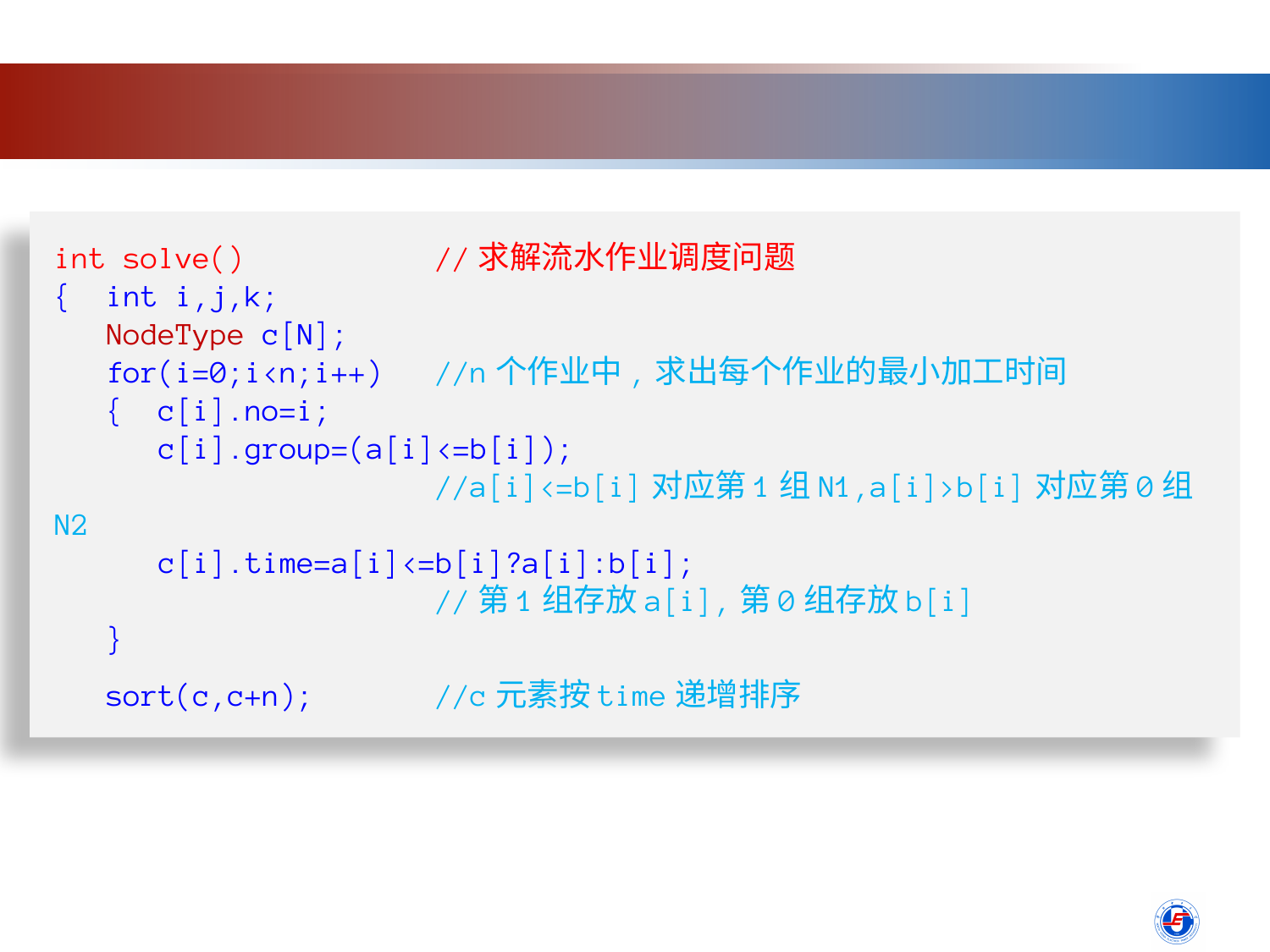

int solve()		//求解流水作业调度问题
{  int i,j,k;
   NodeType c[N];
   for(i=0;i<n;i++)	//n个作业中,求出每个作业的最小加工时间
   {  c[i].no=i;
      c[i].group=(a[i]<=b[i]);
			//a[i]<=b[i]对应第1组N1,a[i]>b[i]对应第0组N2
      c[i].time=a[i]<=b[i]?a[i]:b[i];
			//第1组存放a[i],第0组存放b[i]
   }
   sort(c,c+n);	//c元素按time递增排序